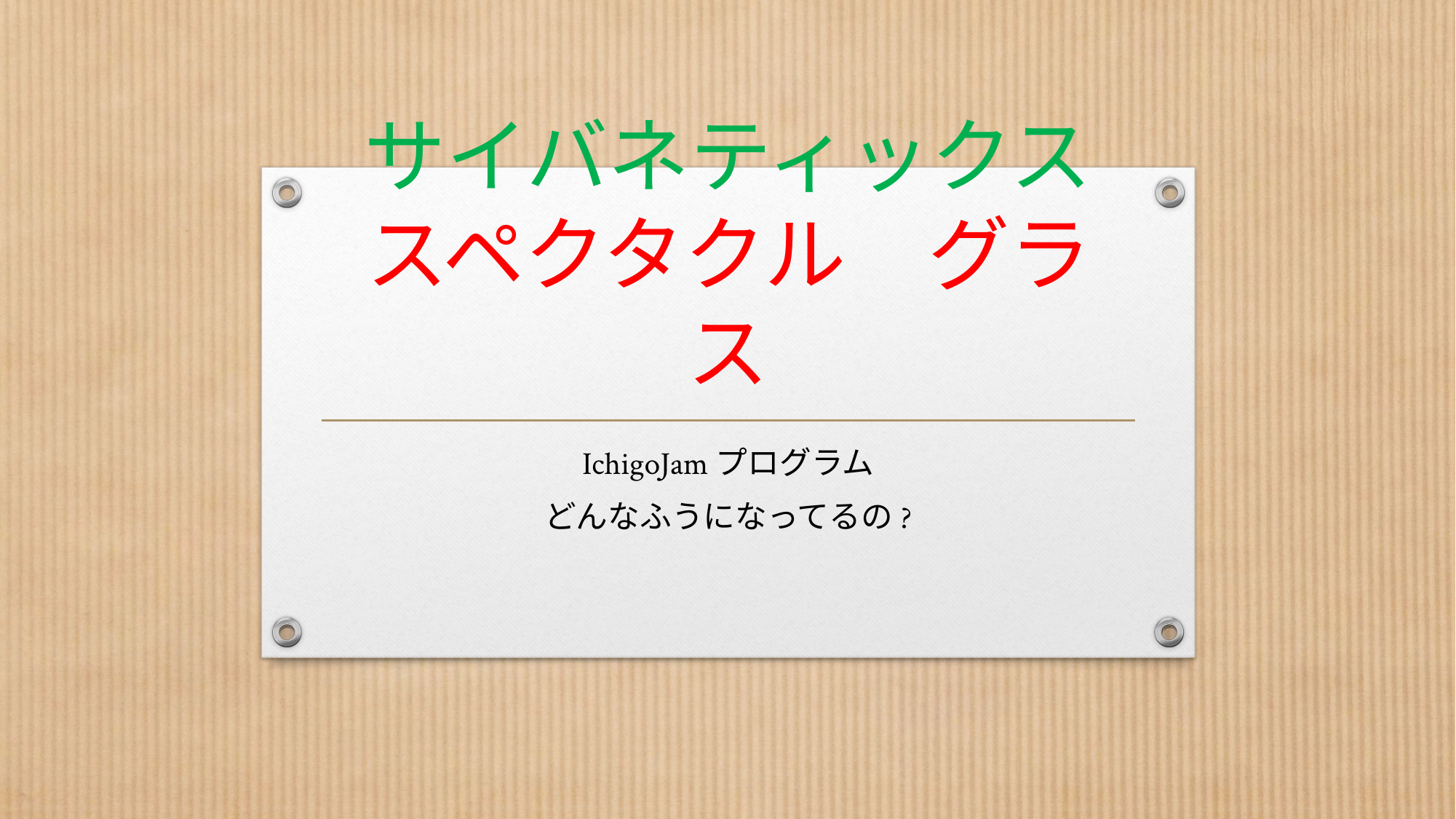

# サイバネティックス スペクタクル　グラス
IchigoJamプログラム
どんなふうになってるの?